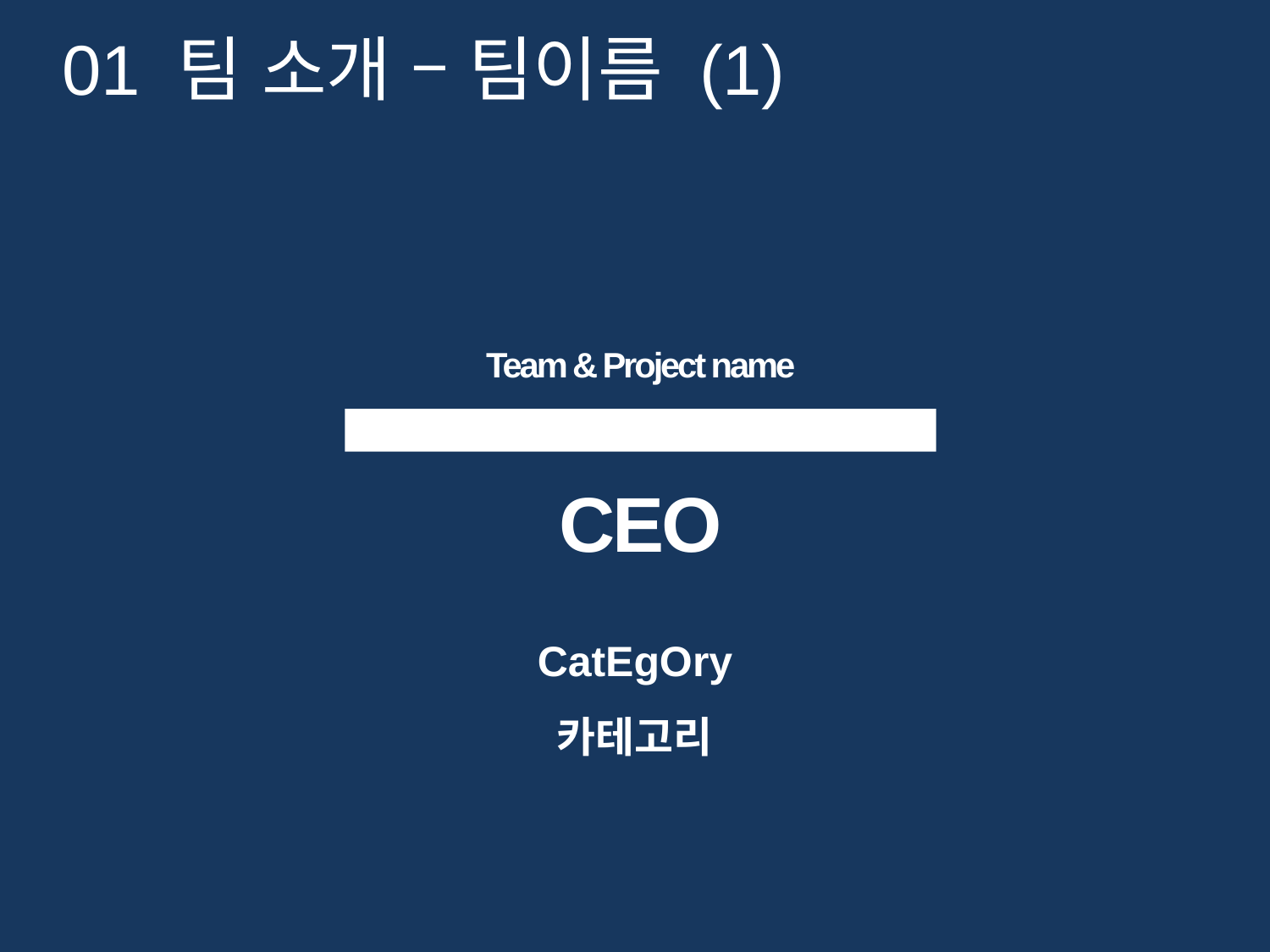

01 팀 소개 – 팀이름 (1)
Team & Project name

CEO
CatEgOry
카테고리